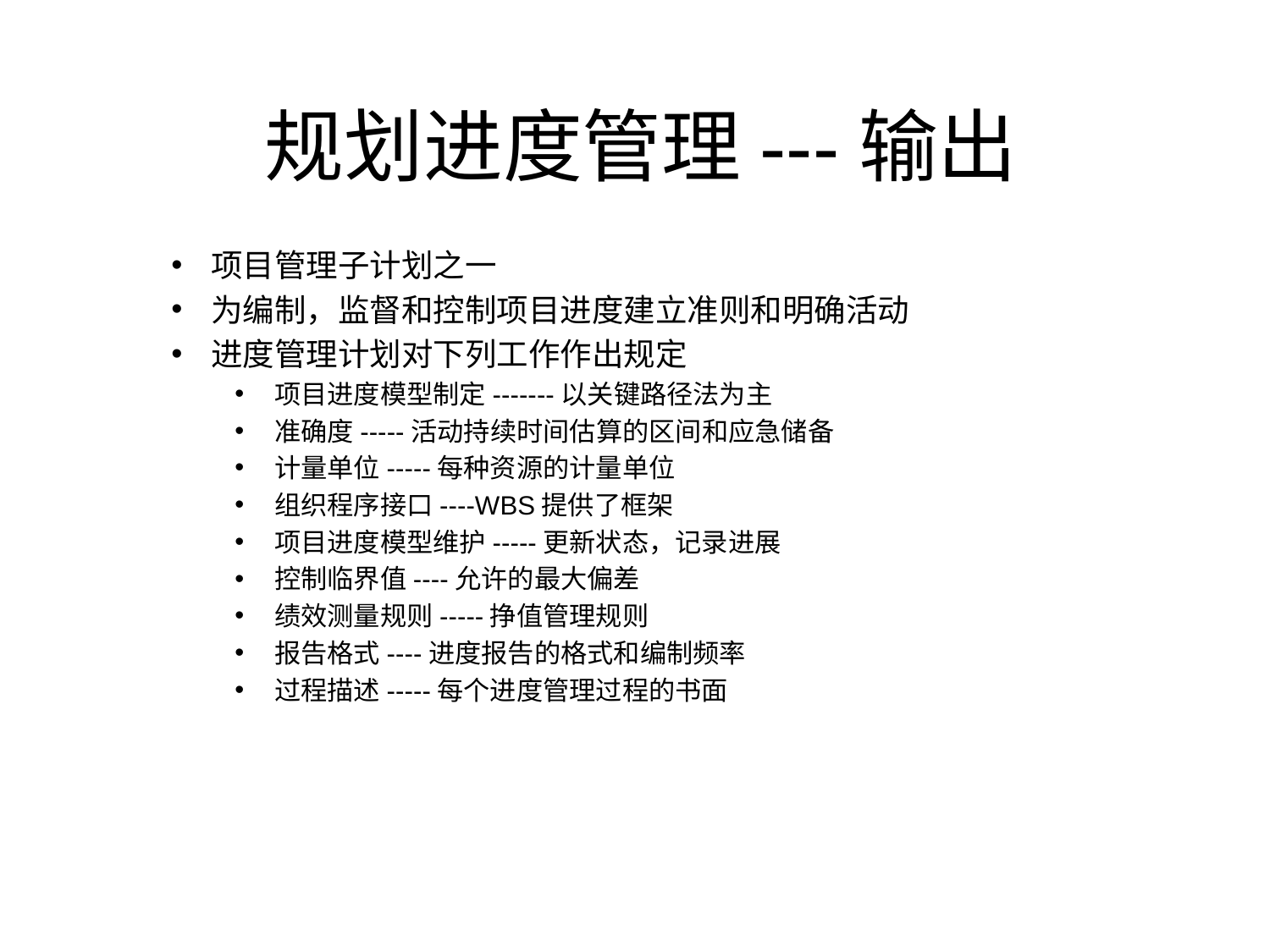

# 规划进度管理---输出
项目管理子计划之一
为编制，监督和控制项目进度建立准则和明确活动
进度管理计划对下列工作作出规定
项目进度模型制定-------以关键路径法为主
准确度-----活动持续时间估算的区间和应急储备
计量单位-----每种资源的计量单位
组织程序接口----WBS提供了框架
项目进度模型维护-----更新状态，记录进展
控制临界值----允许的最大偏差
绩效测量规则-----挣值管理规则
报告格式----进度报告的格式和编制频率
过程描述-----每个进度管理过程的书面